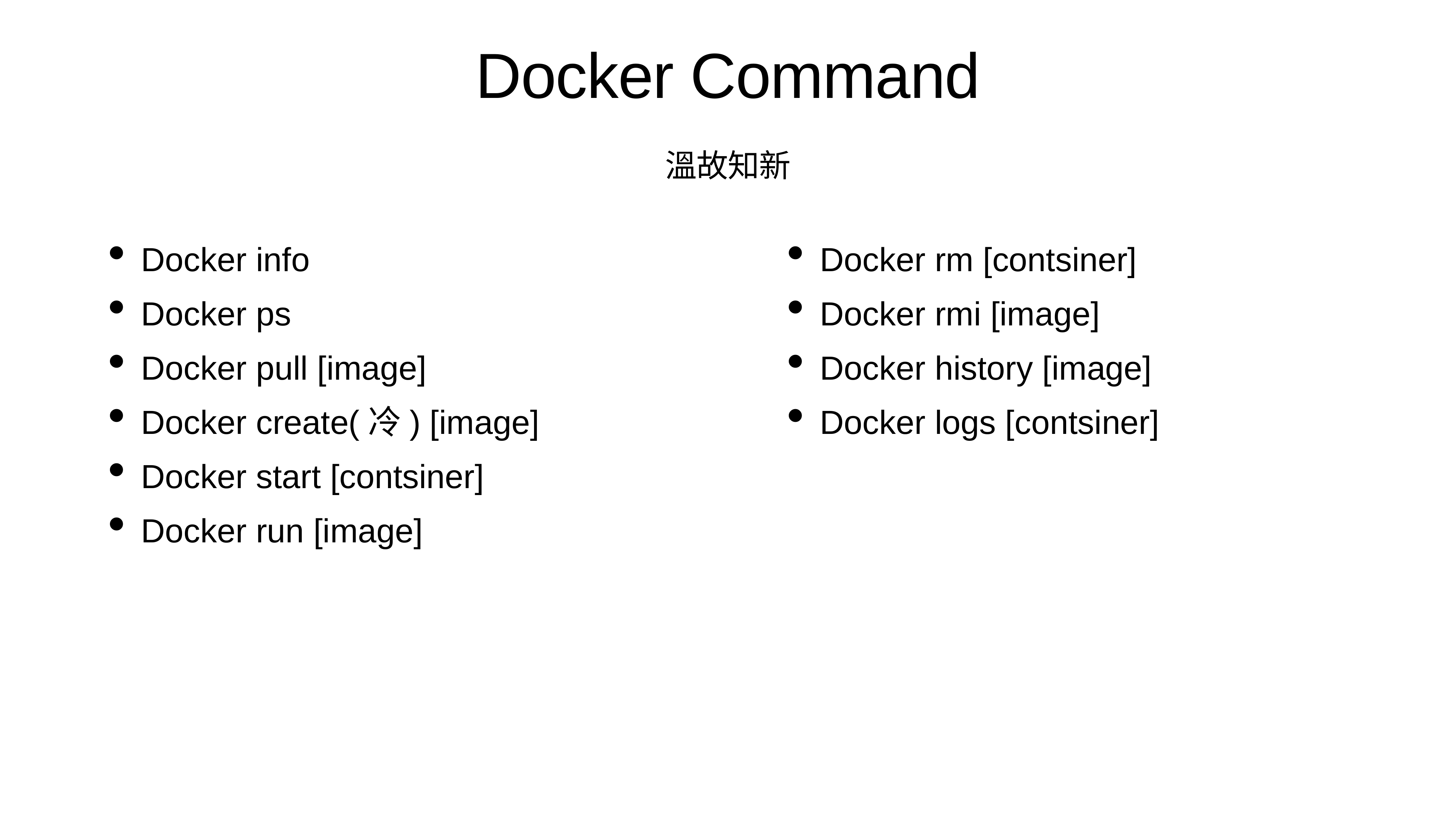

# Docker Command
溫故知新
Docker info
Docker ps
Docker pull [image]
Docker create(冷) [image]
Docker start [contsiner]
Docker run [image]
Docker rm [contsiner]
Docker rmi [image]
Docker history [image]
Docker logs [contsiner]